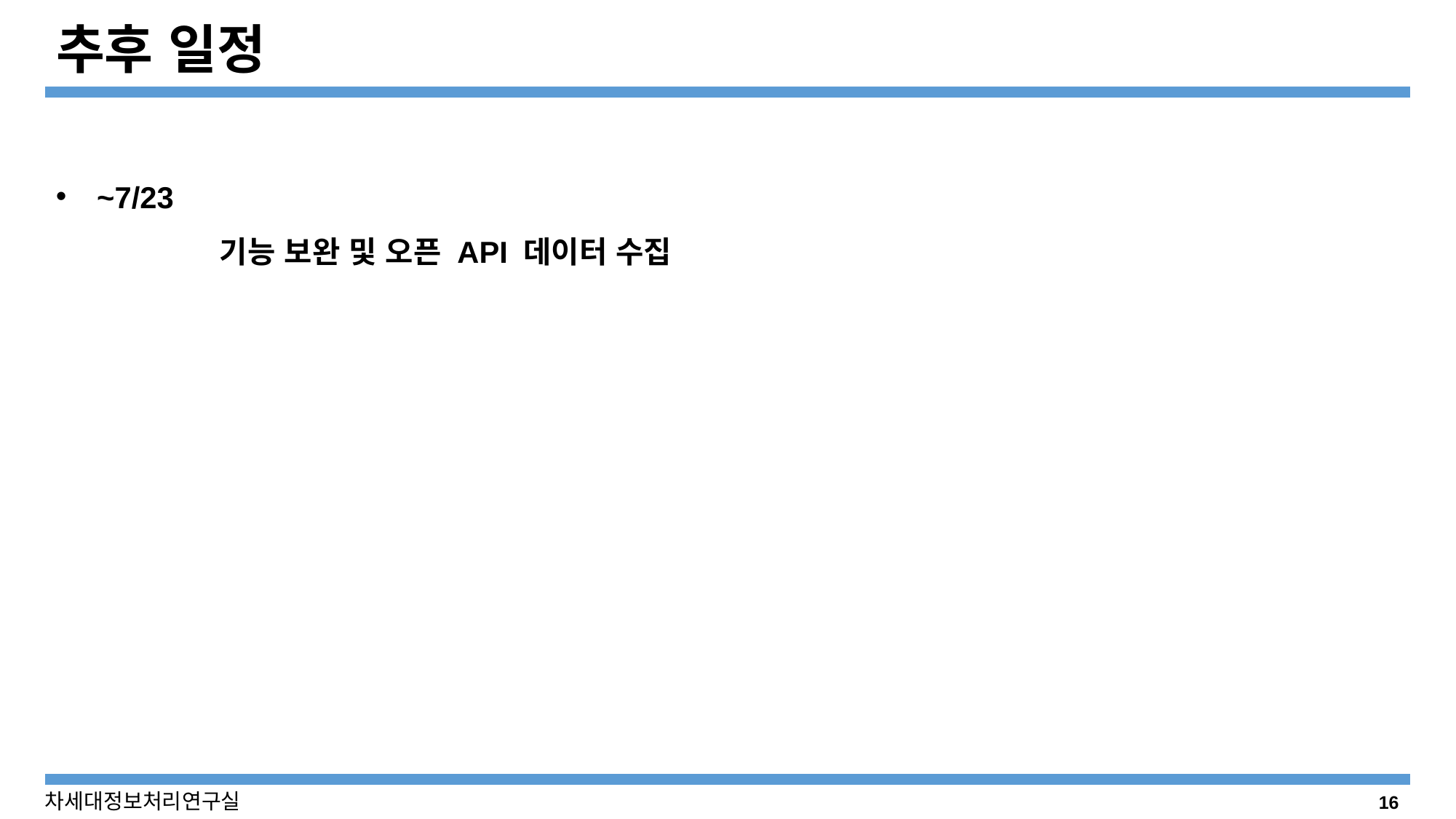

# 추후 일정
~7/23
	기능 보완 및 오픈 API 데이터 수집
16